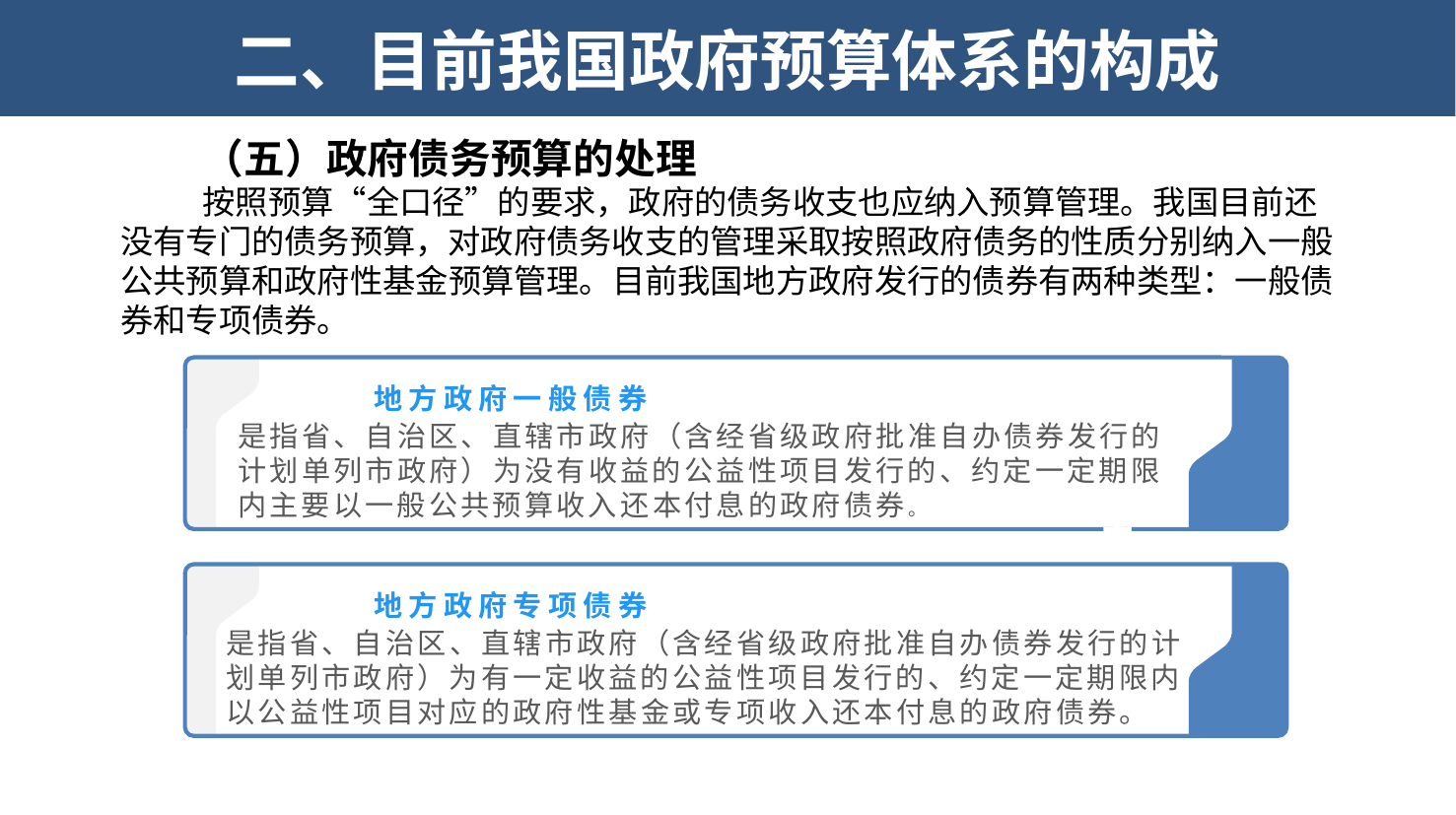

二、目前我国政府预算体系的构成
（五）政府债务预算的处理
按照预算“全口径”的要求，政府的债务收支也应纳入预算管理。我国目前还没有专门的债务预算，对政府债务收支的管理采取按照政府债务的性质分别纳入一般公共预算和政府性基金预算管理。目前我国地方政府发行的债券有两种类型：一般债券和专项债券。

地方政府一般债券
是指省、自治区、直辖市政府（含经省级政府批准自办债券发行的计划单列市政府）为没有收益的公益性项目发行的、约定一定期限内主要以一般公共预算收入还本付息的政府债券。
1

地方政府专项债券
是指省、自治区、直辖市政府（含经省级政府批准自办债券发行的计划单列市政府）为有一定收益的公益性项目发行的、约定一定期限内以公益性项目对应的政府性基金或专项收入还本付息的政府债券。